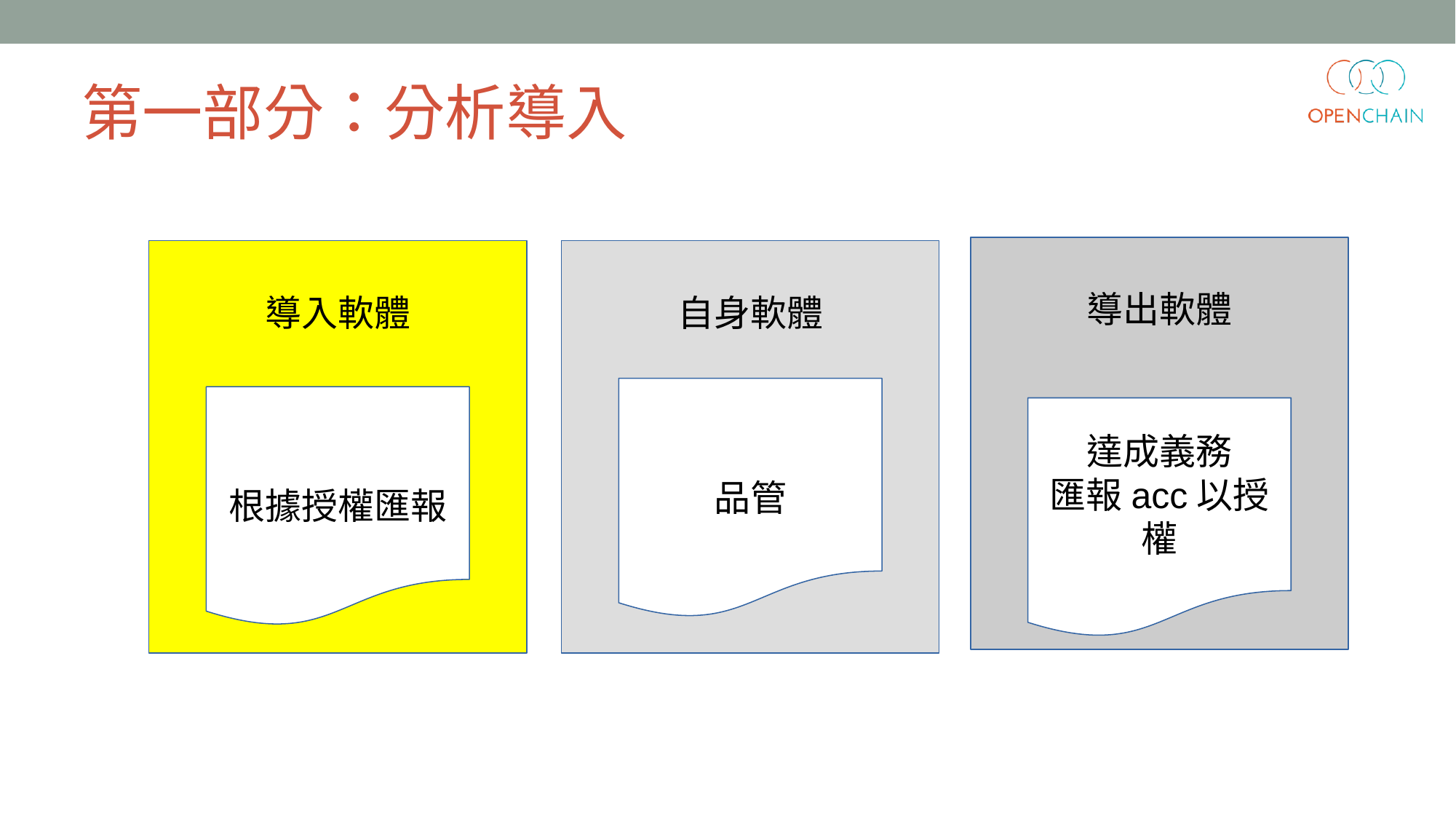

第一部分：分析導入

導出軟體
導入軟體
自身軟體
品管
根據授權匯報
達成義務
匯報acc以授權